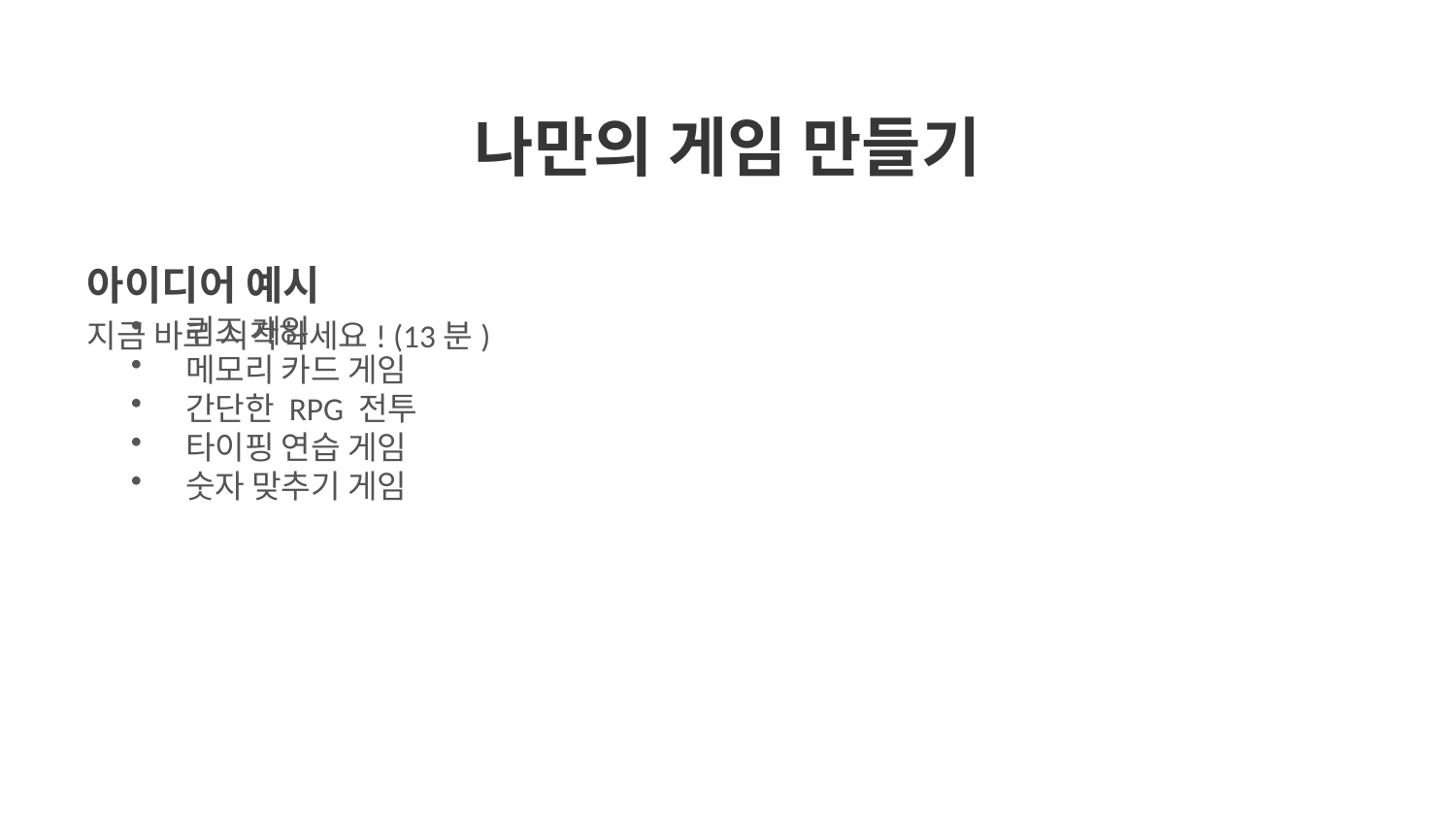

나만의 게임 만들기
아이디어 예시
지금 바로 시작하세요! (13분)
퀴즈 게임
메모리 카드 게임
간단한 RPG 전투
타이핑 연습 게임
숫자 맞추기 게임